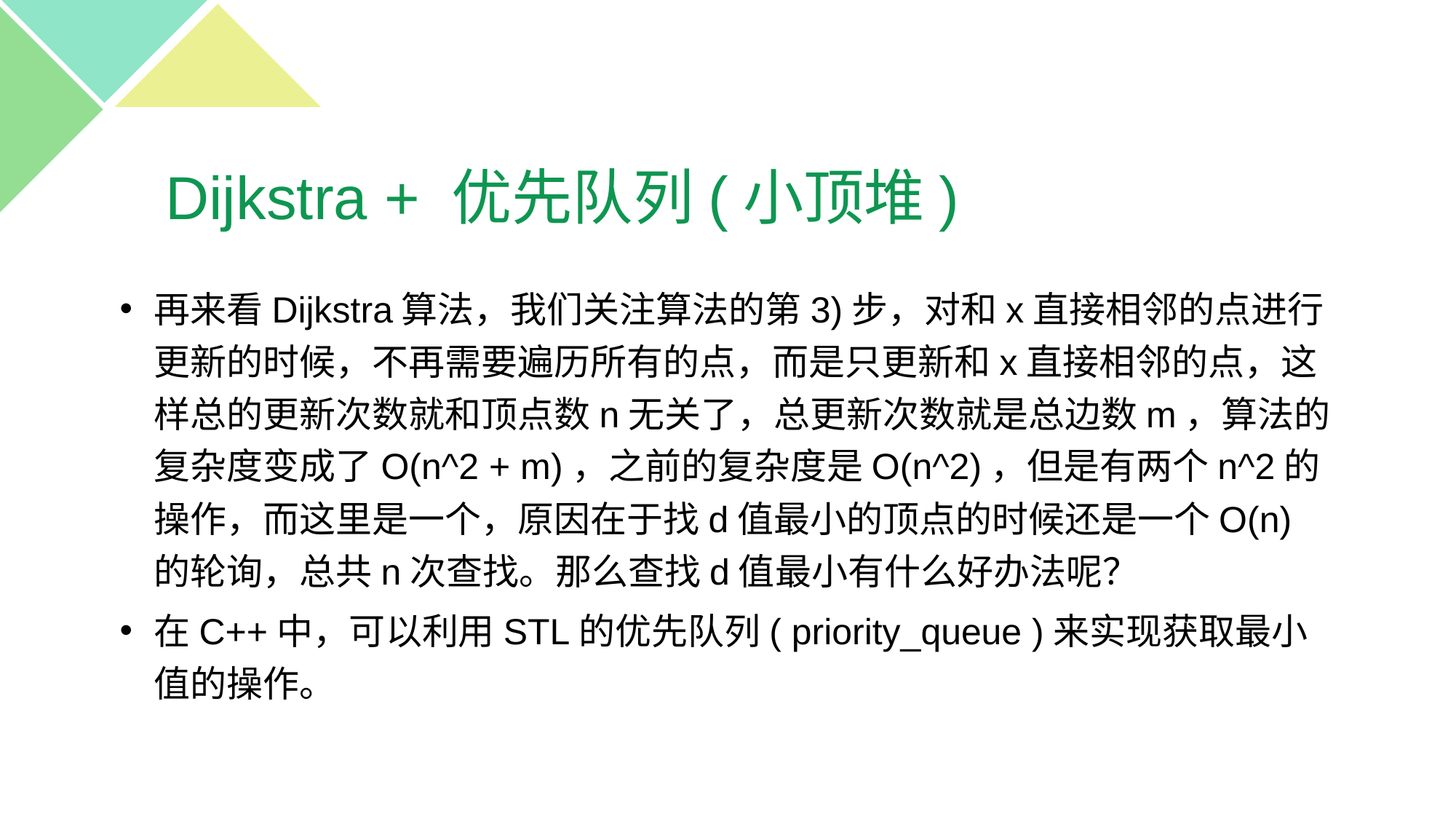

# Dijkstra + 优先队列(小顶堆)
再来看Dijkstra算法，我们关注算法的第3)步，对和x直接相邻的点进行更新的时候，不再需要遍历所有的点，而是只更新和x直接相邻的点，这样总的更新次数就和顶点数n无关了，总更新次数就是总边数m，算法的复杂度变成了O(n^2 + m)，之前的复杂度是O(n^2)，但是有两个n^2的操作，而这里是一个，原因在于找d值最小的顶点的时候还是一个O(n)的轮询，总共n次查找。那么查找d值最小有什么好办法呢？
在C++中，可以利用STL的优先队列( priority_queue )来实现获取最小值的操作。